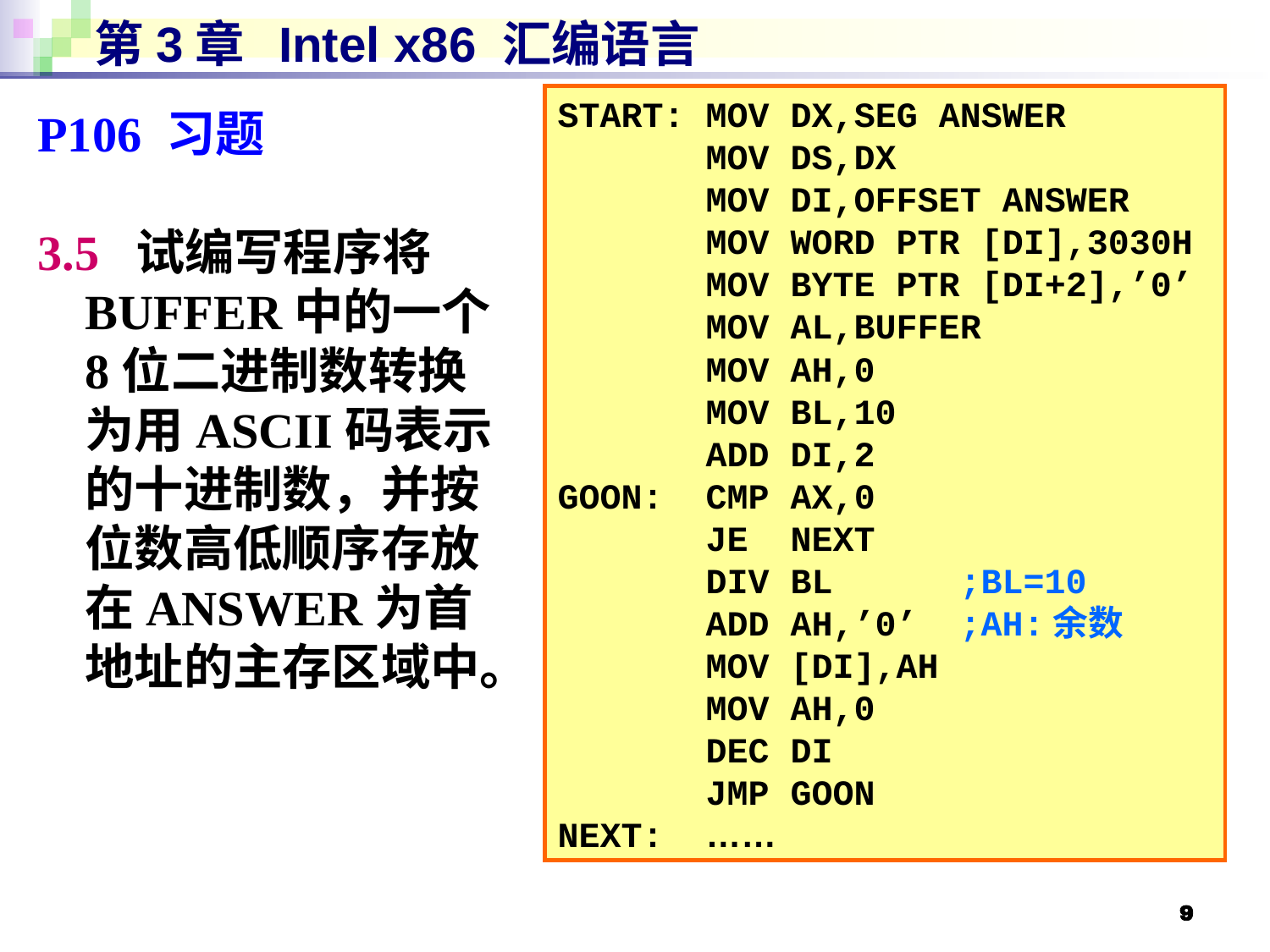

# 第3章  Intel x86 汇编语言
START: MOV DX,SEG ANSWER
       MOV DS,DX
       MOV DI,OFFSET ANSWER
       MOV WORD PTR [DI],3030H
       MOV BYTE PTR [DI+2],’0’
       MOV AL,BUFFER
       MOV AH,0
       MOV BL,10
       ADD DI,2
GOON:  CMP AX,0
       JE  NEXT
       DIV BL	 ;BL=10
       ADD AH,’0’	 ;AH:余数
       MOV [DI],AH
       MOV AH,0
       DEC DI
       JMP GOON
NEXT:  ……
P106 习题

3.5  试编写程序将BUFFER中的一个8位二进制数转换为用ASCII码表示的十进制数，并按位数高低顺序存放在ANSWER为首地址的主存区域中。
9